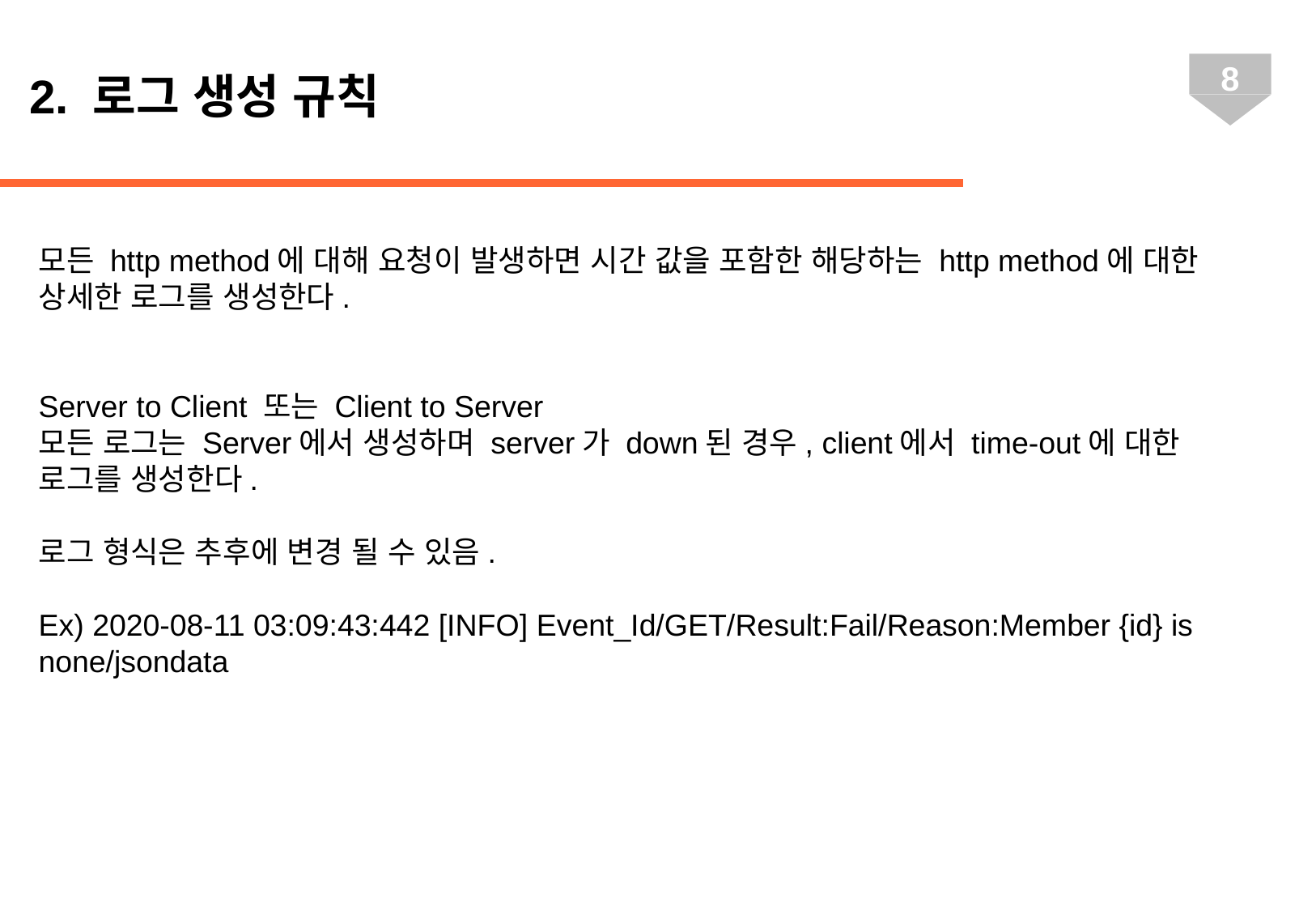

# 2. 로그 생성 규칙
모든 http method에 대해 요청이 발생하면 시간 값을 포함한 해당하는 http method에 대한 상세한 로그를 생성한다.

Server to Client 또는 Client to Server
모든 로그는 Server에서 생성하며 server가 down된 경우, client에서 time-out에 대한 로그를 생성한다.

로그 형식은 추후에 변경 될 수 있음.

Ex) 2020-08-11 03:09:43:442 [INFO] Event_Id/GET/Result:Fail/Reason:Member {id} is none/jsondata